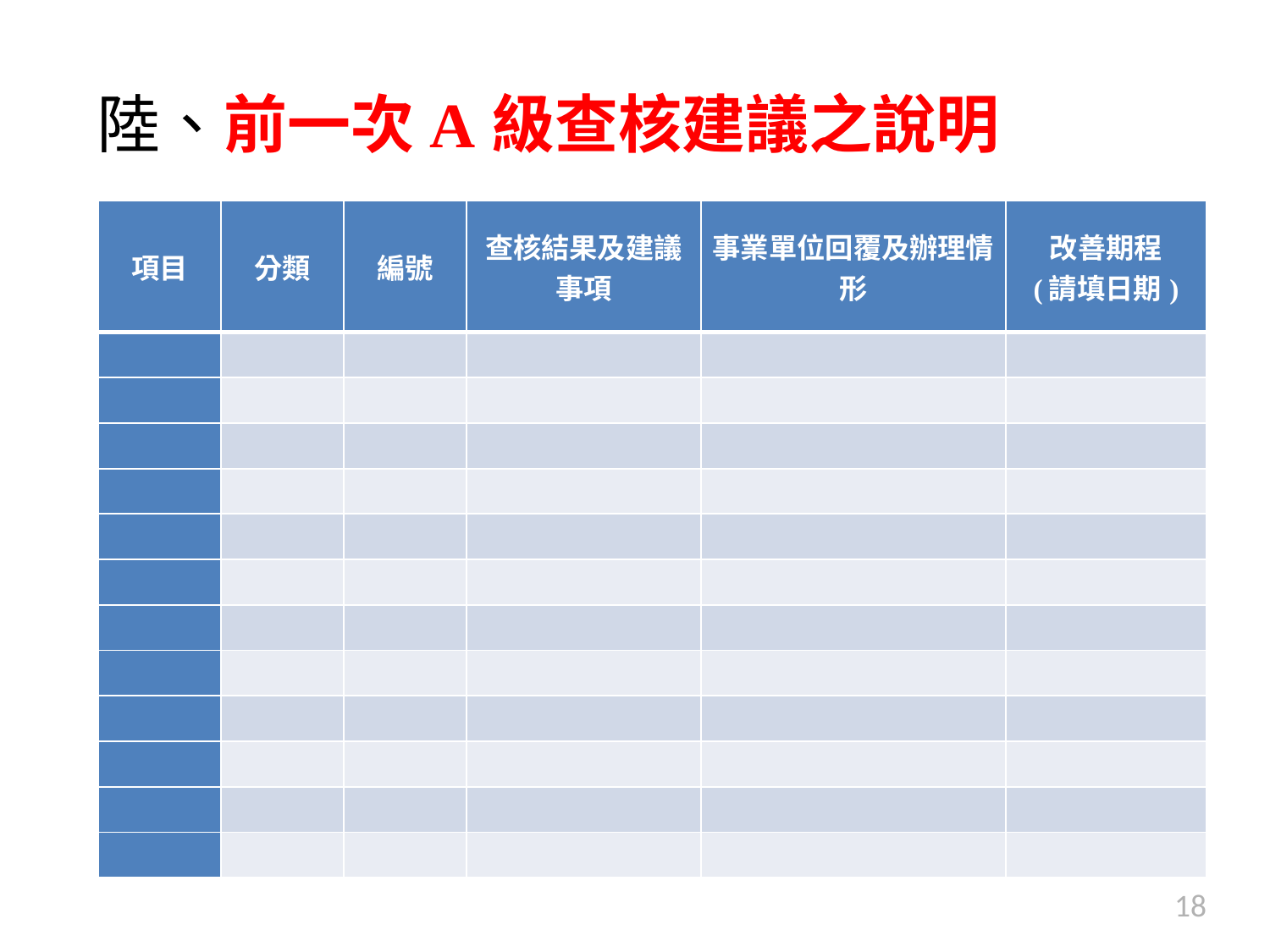

陸、前一次A級查核建議之說明
| 項目 | 分類 | 編號 | 查核結果及建議事項 | 事業單位回覆及辦理情形 | 改善期程 (請填日期) |
| --- | --- | --- | --- | --- | --- |
|  |  |  |  |  |  |
|  |  |  |  |  |  |
|  |  |  |  |  |  |
|  |  |  |  |  |  |
|  |  |  |  |  |  |
|  |  |  |  |  |  |
|  |  |  |  |  |  |
|  |  |  |  |  |  |
|  |  |  |  |  |  |
|  |  |  |  |  |  |
|  |  |  |  |  |  |
|  |  |  |  |  |  |
18